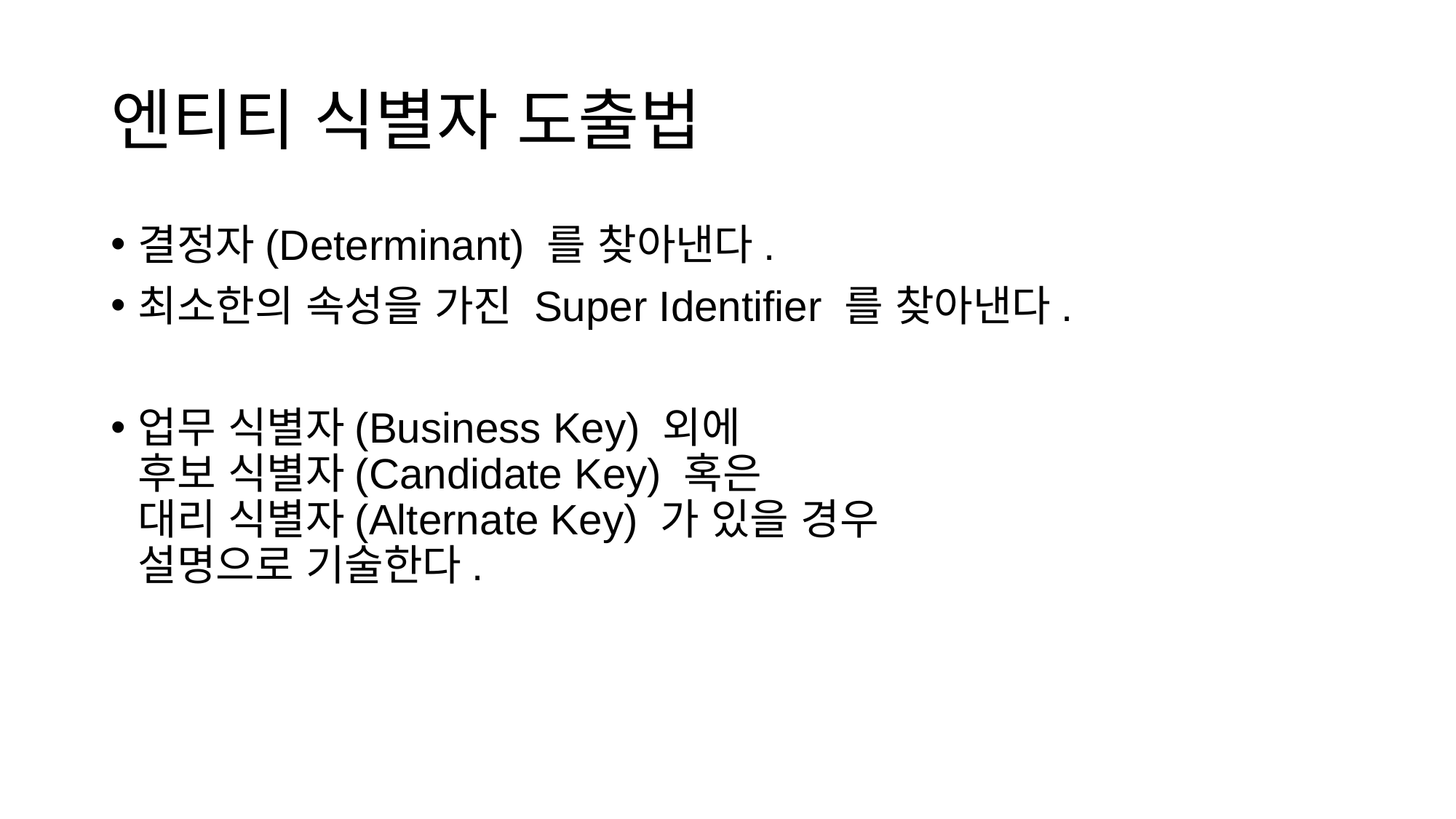

# 엔티티 식별자 도출법
결정자(Determinant) 를 찾아낸다.
최소한의 속성을 가진 Super Identifier 를 찾아낸다.

업무 식별자(Business Key) 외에
후보 식별자(Candidate Key) 혹은
대리 식별자(Alternate Key) 가 있을 경우
설명으로 기술한다.